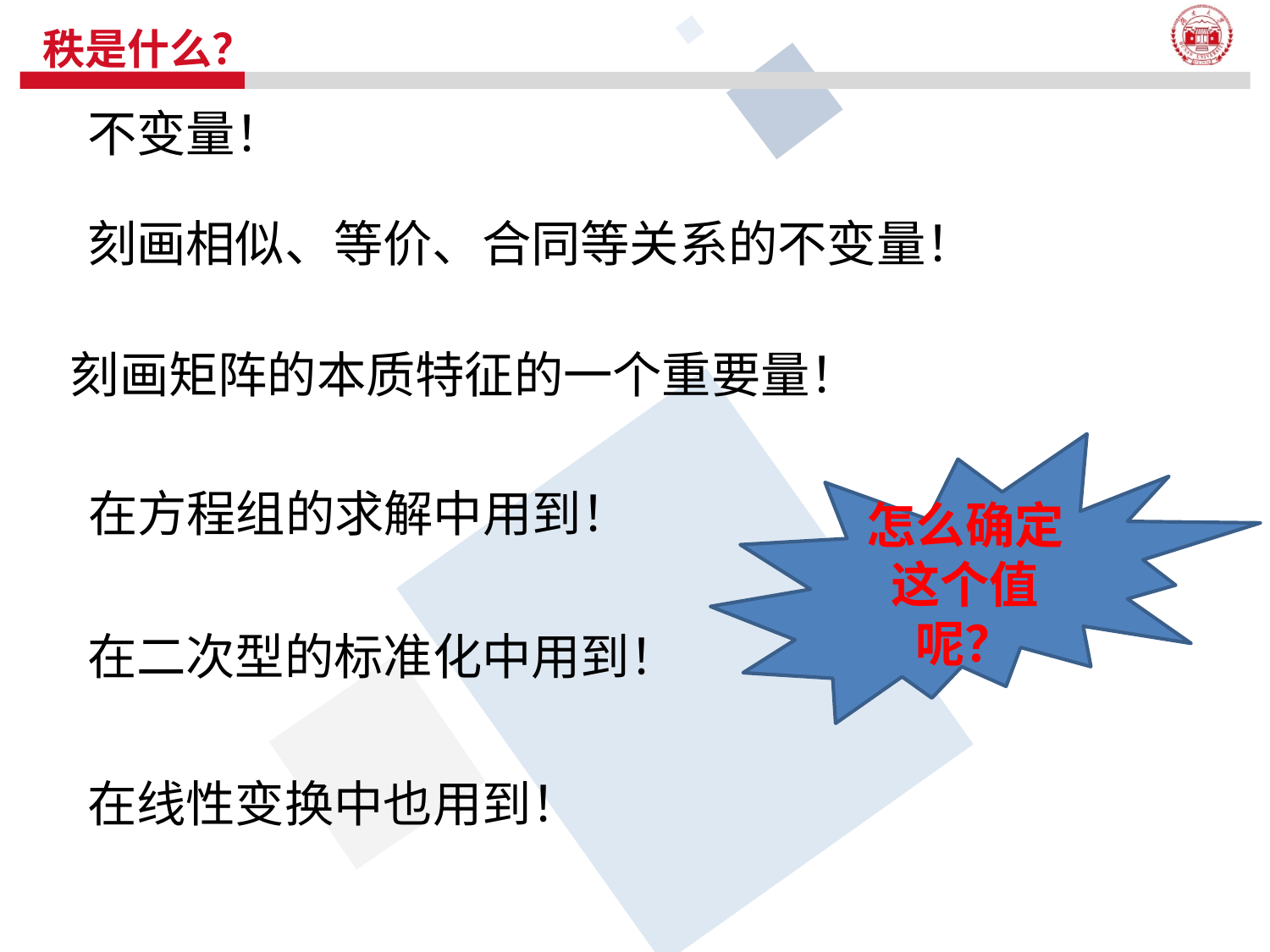

# 秩是什么？
不变量！
刻画相似、等价、合同等关系的不变量！
刻画矩阵的本质特征的一个重要量！
怎么确定这个值呢？
在方程组的求解中用到！
在二次型的标准化中用到！
在线性变换中也用到！